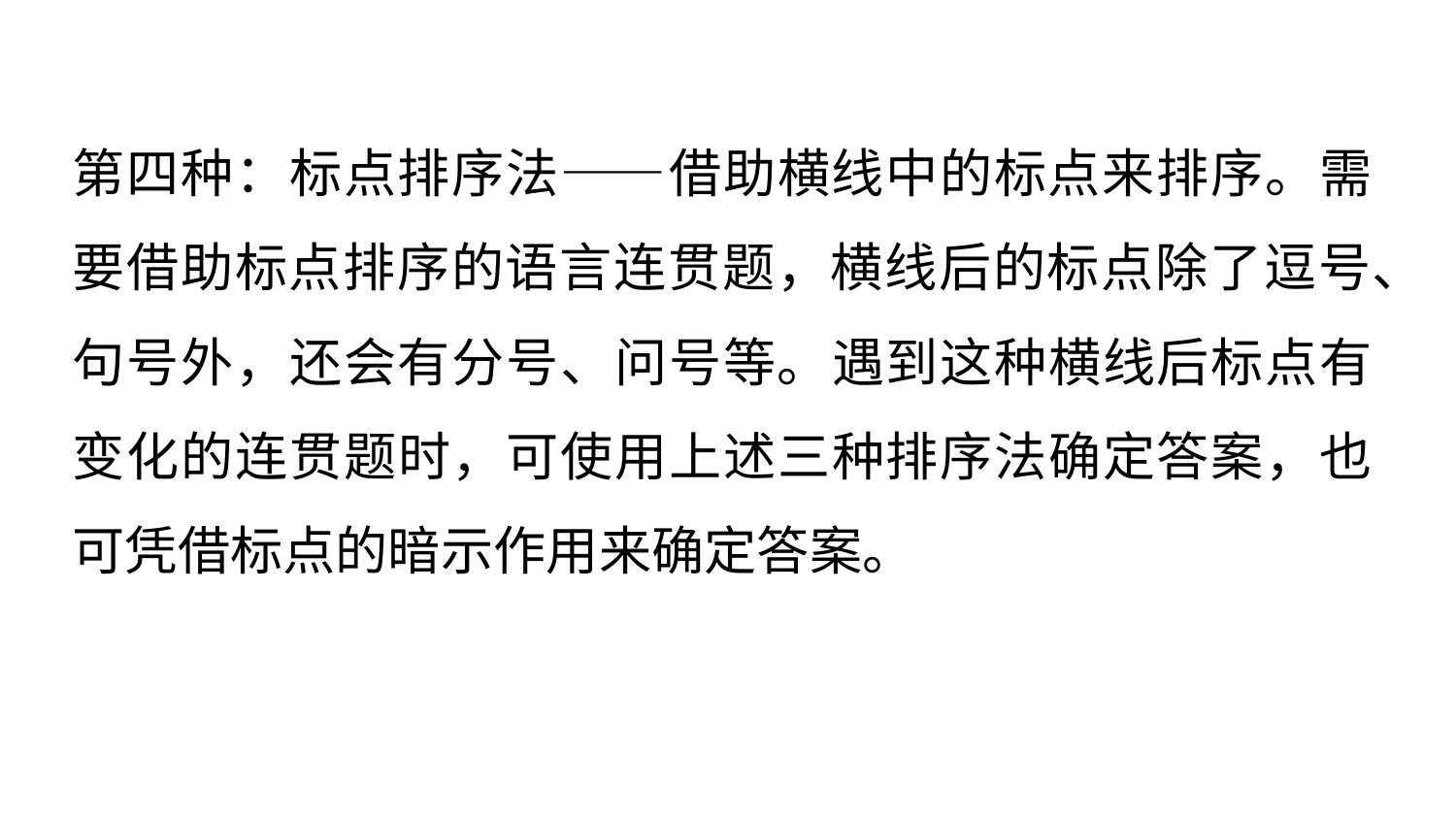

第四种：标点排序法——借助横线中的标点来排序。需要借助标点排序的语言连贯题，横线后的标点除了逗号、句号外，还会有分号、问号等。遇到这种横线后标点有变化的连贯题时，可使用上述三种排序法确定答案，也可凭借标点的暗示作用来确定答案。